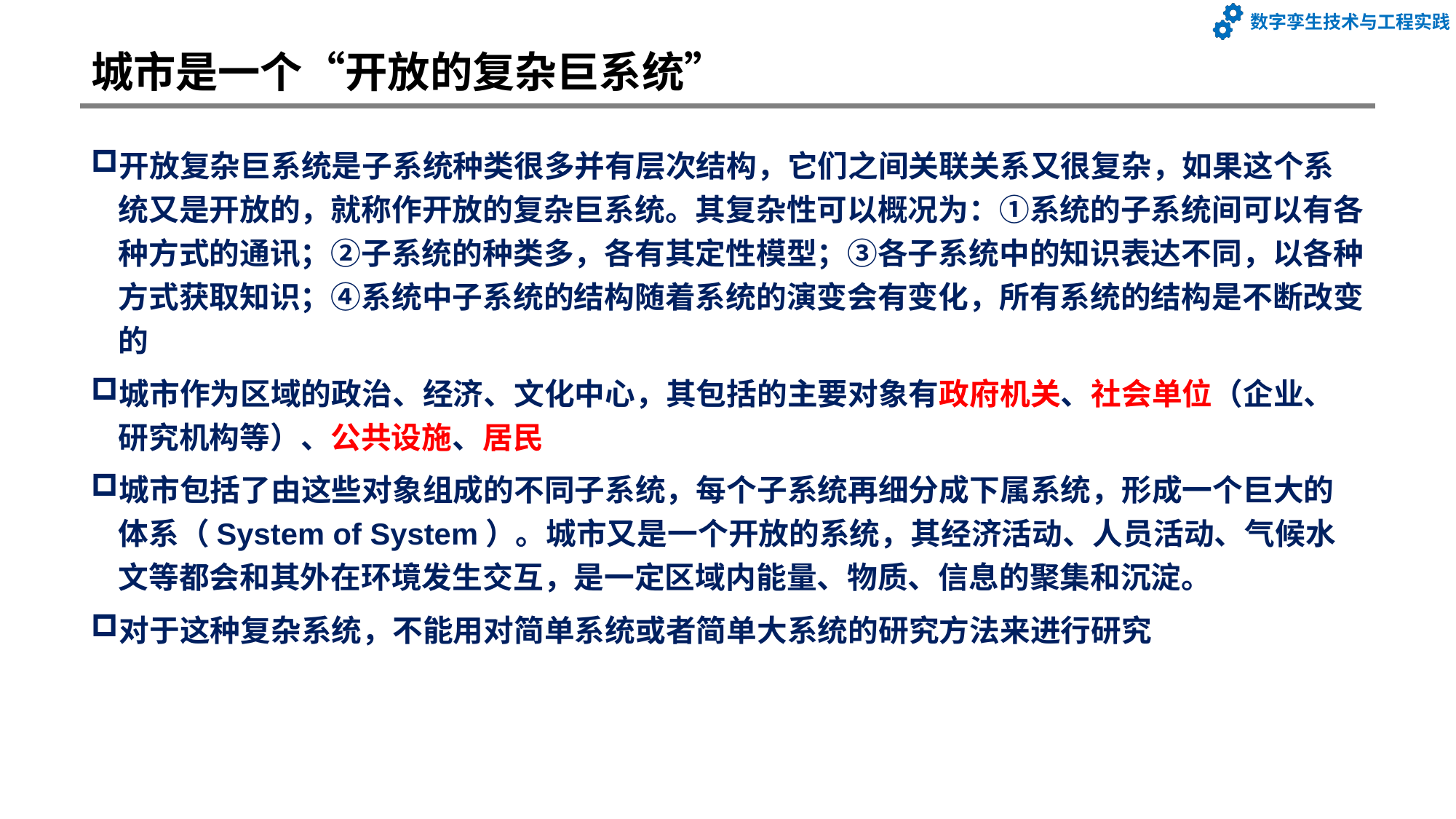

# 城市是一个“开放的复杂巨系统”
开放复杂巨系统是子系统种类很多并有层次结构，它们之间关联关系又很复杂，如果这个系统又是开放的，就称作开放的复杂巨系统。其复杂性可以概况为：①系统的子系统间可以有各种方式的通讯；②子系统的种类多，各有其定性模型；③各子系统中的知识表达不同，以各种方式获取知识；④系统中子系统的结构随着系统的演变会有变化，所有系统的结构是不断改变的
城市作为区域的政治、经济、文化中心，其包括的主要对象有政府机关、社会单位（企业、研究机构等）、公共设施、居民
城市包括了由这些对象组成的不同子系统，每个子系统再细分成下属系统，形成一个巨大的体系（System of System）。城市又是一个开放的系统，其经济活动、人员活动、气候水文等都会和其外在环境发生交互，是一定区域内能量、物质、信息的聚集和沉淀。
对于这种复杂系统，不能用对简单系统或者简单大系统的研究方法来进行研究